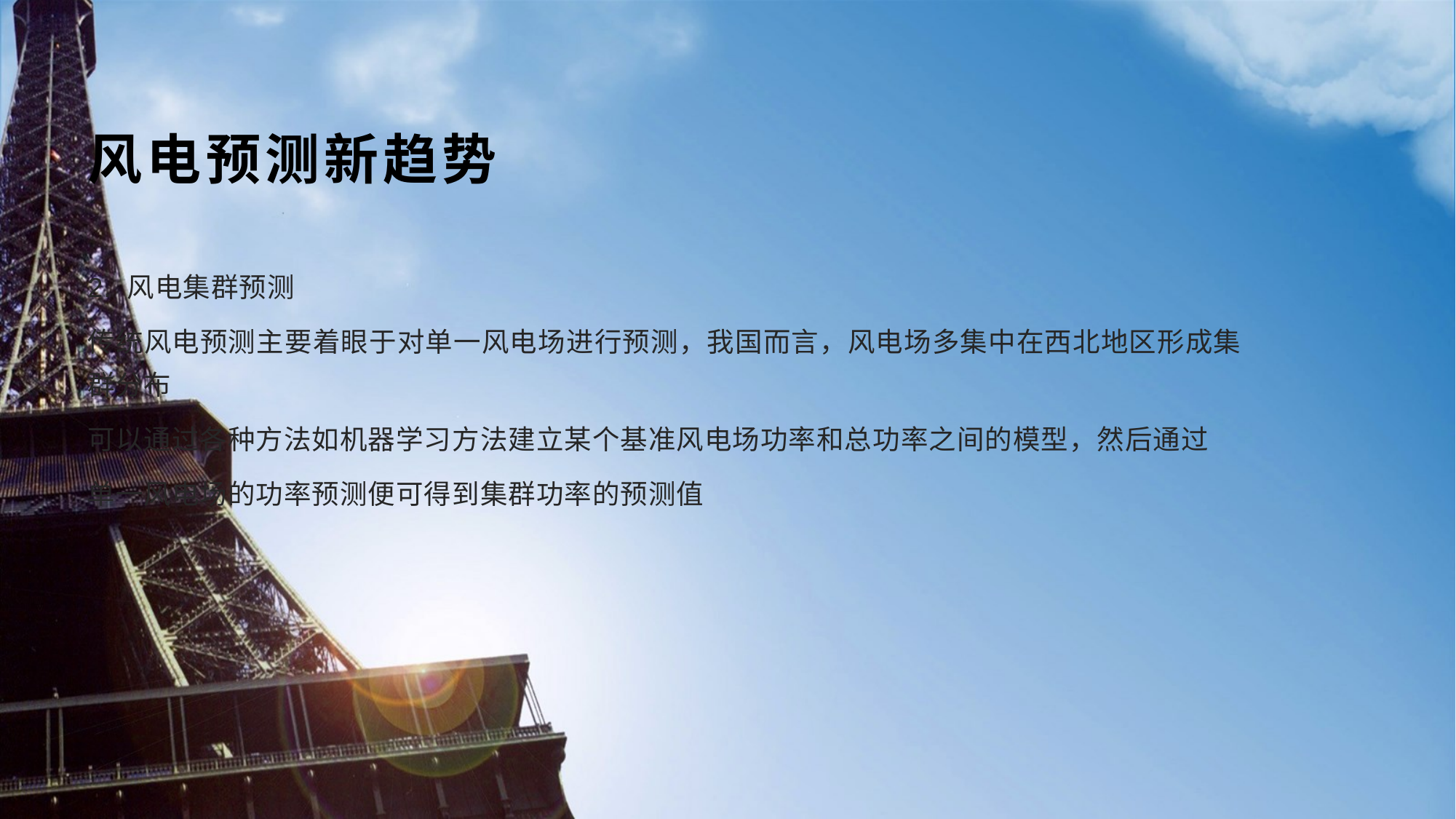

风电预测新趋势
2. 风电集群预测
传统风电预测主要着眼于对单一风电场进行预测，我国而言，风电场多集中在西北地区形成集群分布
可以通过各种方法如机器学习方法建立某个基准风电场功率和总功率之间的模型，然后通过
单一风电场的功率预测便可得到集群功率的预测值